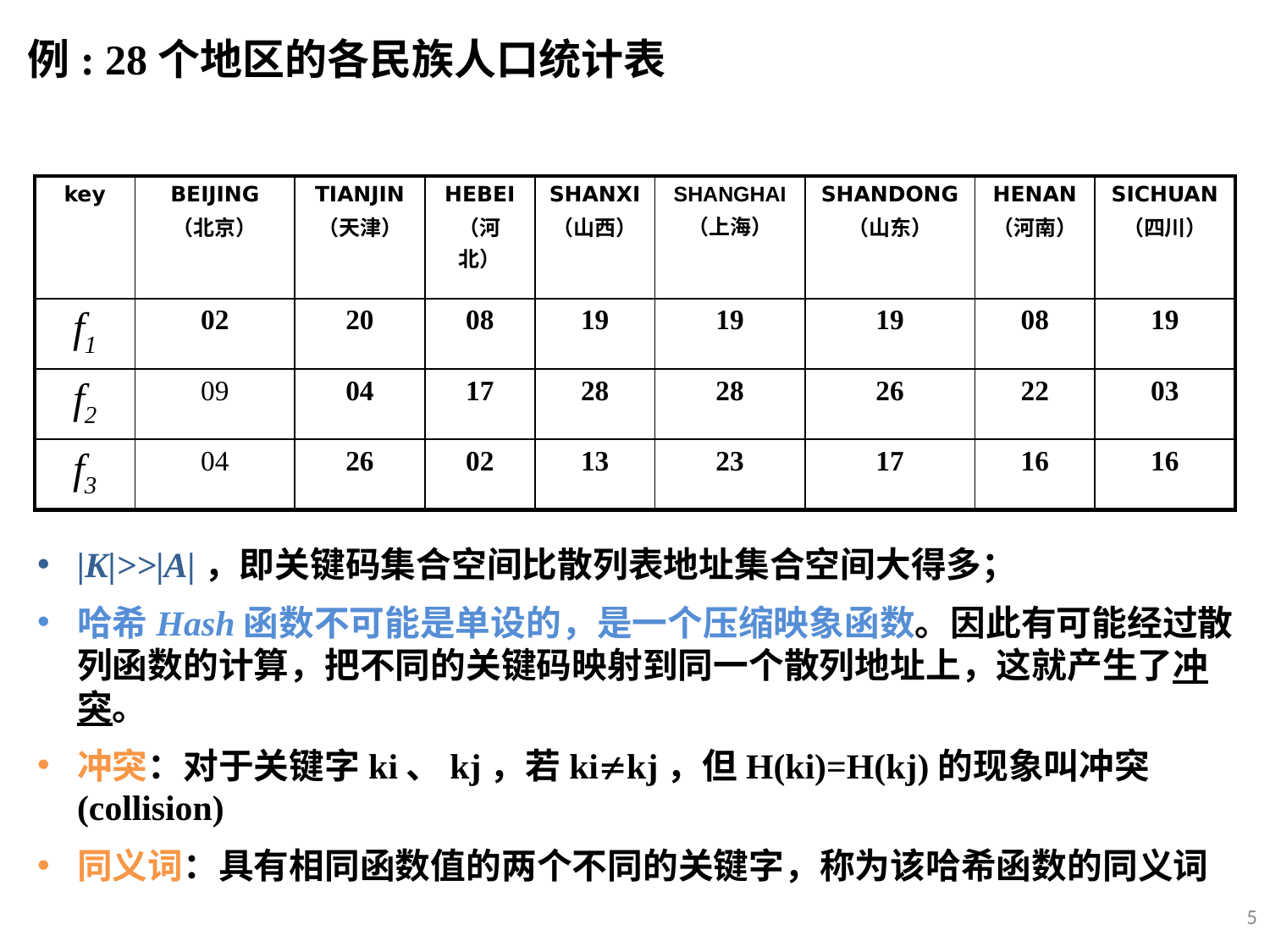

例: 28个地区的各民族人口统计表
| key | BEIJING （北京） | TIANJIN （天津） | HEBEI （河北） | SHANXI （山西） | SHANGHAI （上海） | SHANDONG （山东） | HENAN （河南） | SICHUAN （四川） |
| --- | --- | --- | --- | --- | --- | --- | --- | --- |
| f1 | 02 | 20 | 08 | 19 | 19 | 19 | 08 | 19 |
| f2 | 09 | 04 | 17 | 28 | 28 | 26 | 22 | 03 |
| f3 | 04 | 26 | 02 | 13 | 23 | 17 | 16 | 16 |
|K|>>|A|，即关键码集合空间比散列表地址集合空间大得多；
哈希Hash函数不可能是单设的，是一个压缩映象函数。因此有可能经过散列函数的计算，把不同的关键码映射到同一个散列地址上，这就产生了冲突。
冲突：对于关键字ki、kj，若ki≠kj，但H(ki)=H(kj)的现象叫冲突(collision)
同义词：具有相同函数值的两个不同的关键字，称为该哈希函数的同义词
5